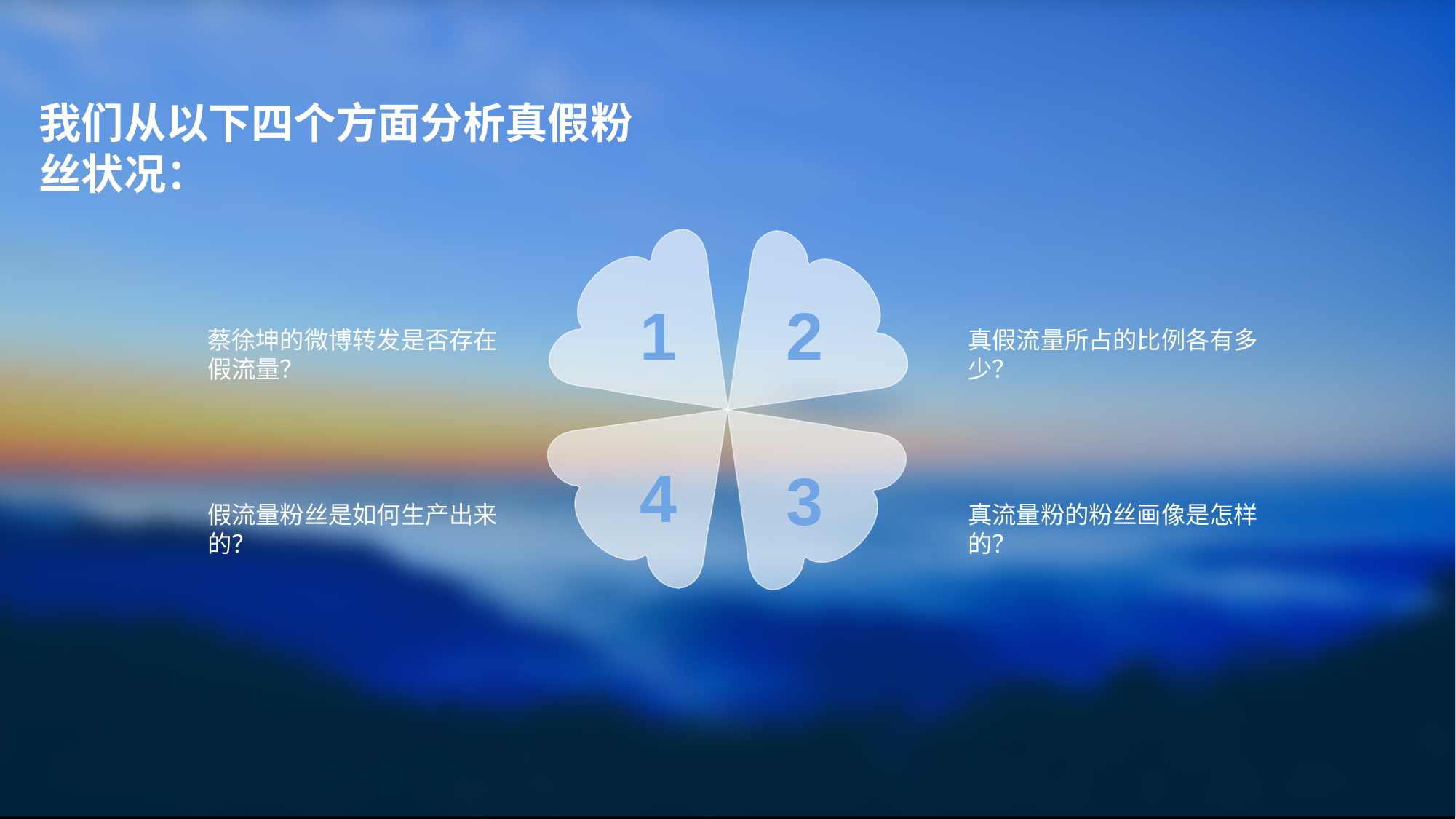

我们从以下四个方面分析真假粉丝状况：

2
1
蔡徐坤的微博转发是否存在假流量？
真假流量所占的比例各有多少？
4
3
假流量粉丝是如何生产出来的？
真流量粉的粉丝画像是怎样的？